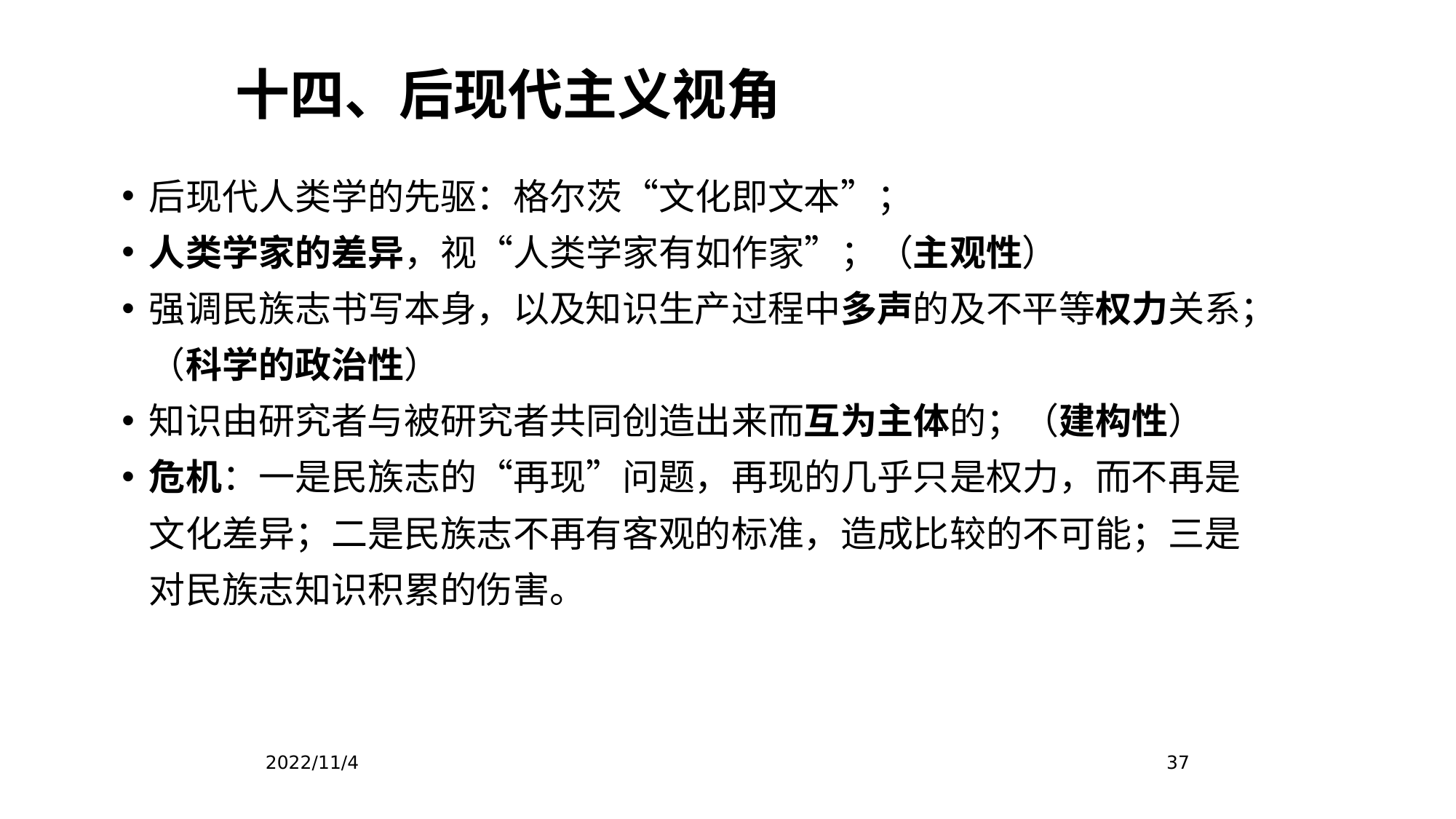

十四、后现代主义视角
后现代人类学的先驱：格尔茨“文化即文本”；
人类学家的差异，视“人类学家有如作家”；（主观性）
强调民族志书写本身，以及知识生产过程中多声的及不平等权力关系；（科学的政治性）
知识由研究者与被研究者共同创造出来而互为主体的；（建构性）
危机：一是民族志的“再现”问题，再现的几乎只是权力，而不再是文化差异；二是民族志不再有客观的标准，造成比较的不可能；三是对民族志知识积累的伤害。
2022/11/4
37